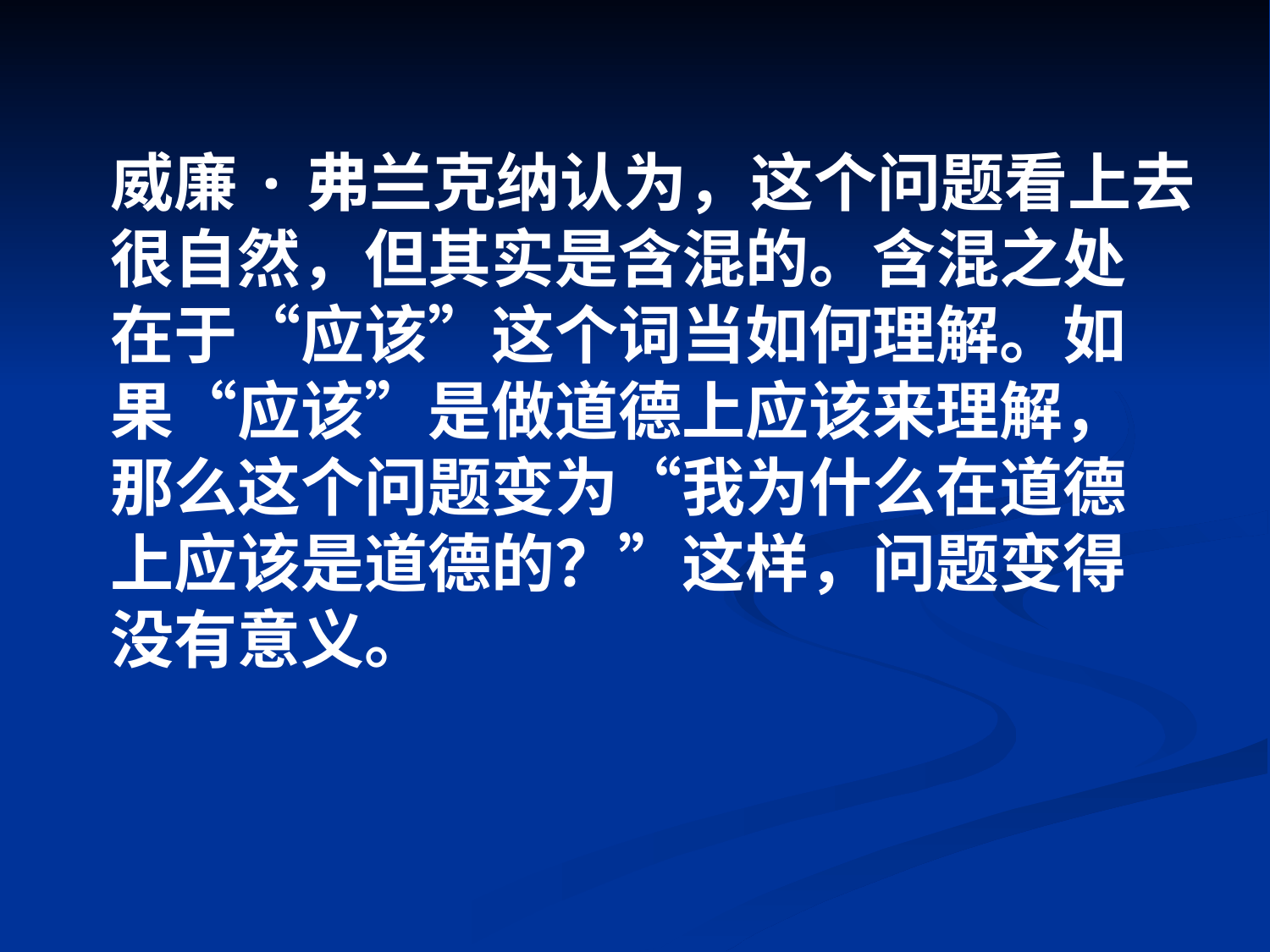

威廉·弗兰克纳认为，这个问题看上去
很自然，但其实是含混的。含混之处
在于“应该”这个词当如何理解。如
果“应该”是做道德上应该来理解，
那么这个问题变为“我为什么在道德
上应该是道德的？”这样，问题变得
没有意义。